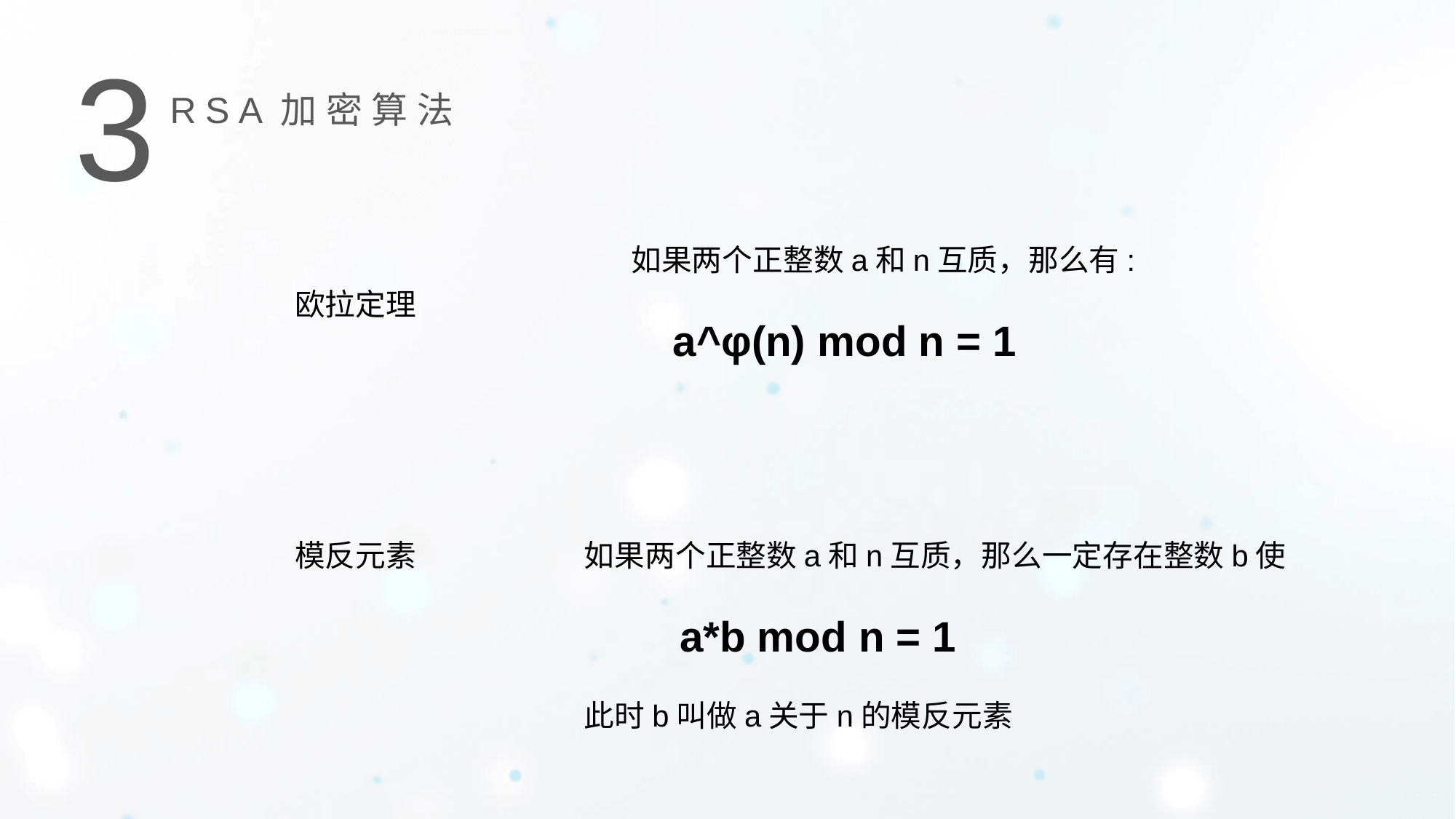

3
RSA加密算法
如果两个正整数a和n互质，那么有:

     a^φ(n) mod n = 1
欧拉定理
模反元素
如果两个正整数a和n互质，那么一定存在整数b使

           a*b mod n = 1

此时b叫做a关于n的模反元素